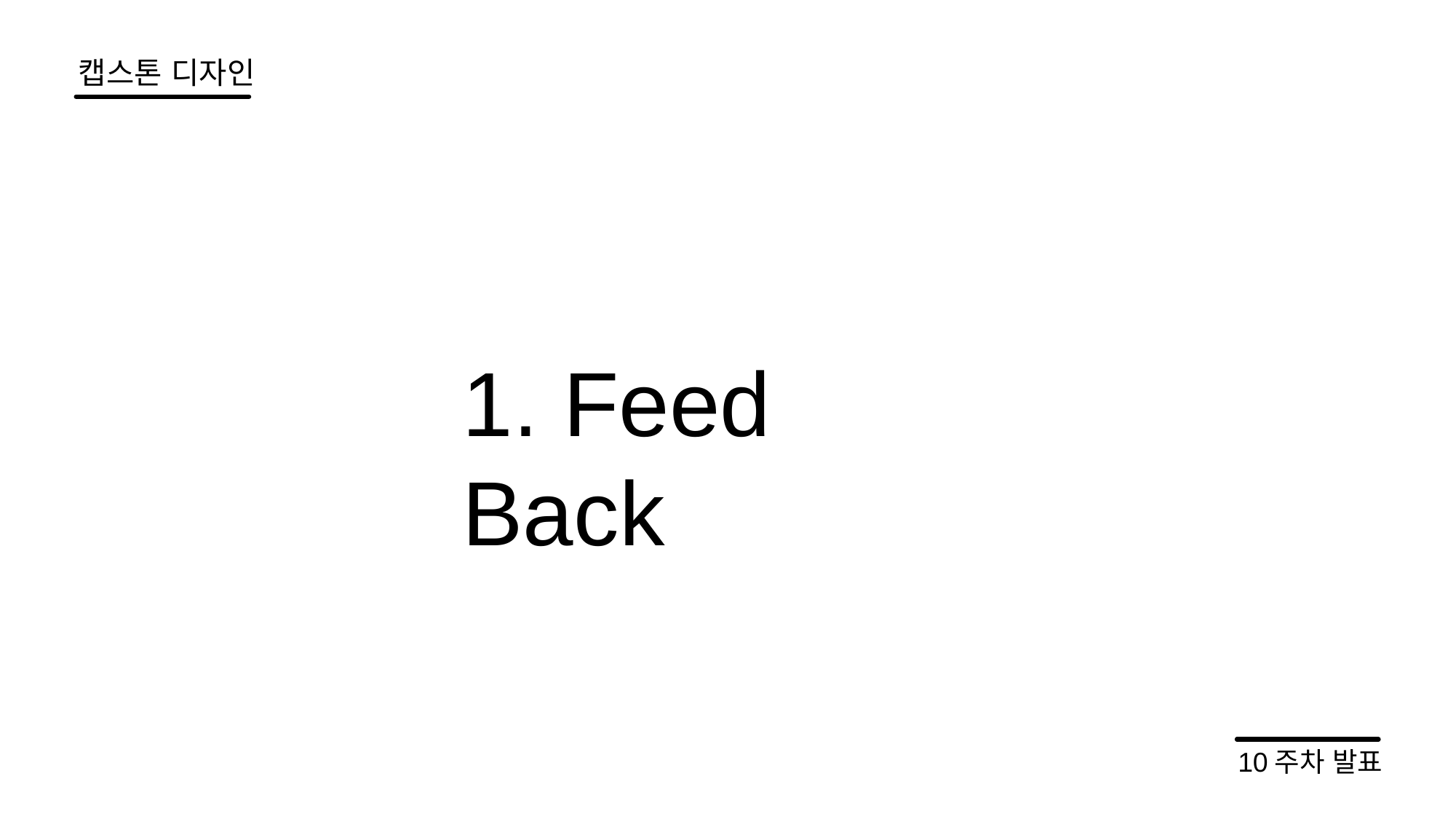

캡스톤 디자인
1. Feed Back
10주차 발표